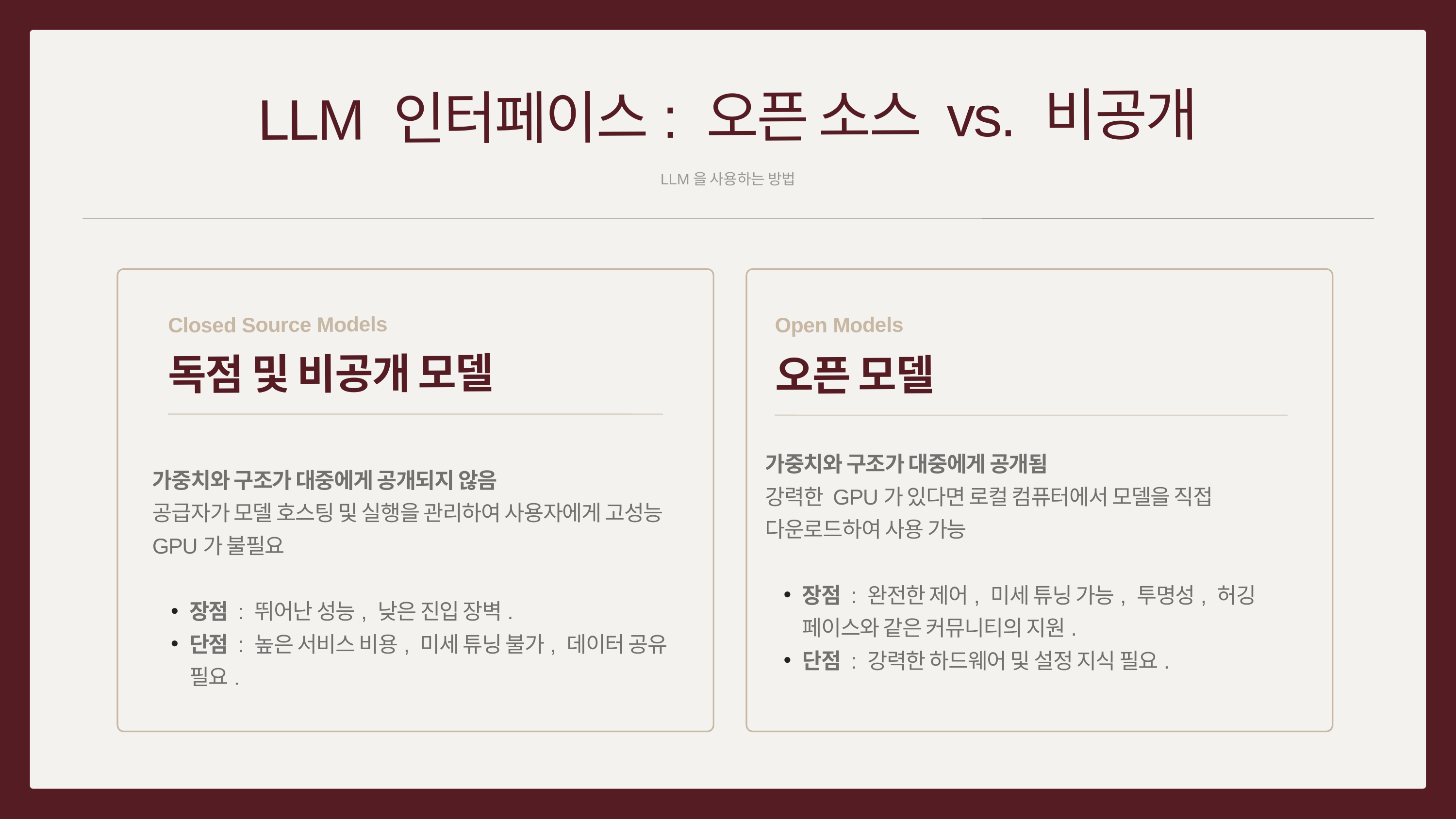

LLM 인터페이스: 오픈 소스 vs. 비공개
LLM을 사용하는 방법

Closed Source Models
Open Models
독점 및 비공개 모델
오픈 모델

가중치와 구조가 대중에게 공개됨
강력한 GPU가 있다면 로컬 컴퓨터에서 모델을 직접 다운로드하여 사용 가능

장점 : 완전한 제어, 미세 튜닝 가능, 투명성, 허깅 페이스와 같은 커뮤니티의 지원.
단점 : 강력한 하드웨어 및 설정 지식 필요.
가중치와 구조가 대중에게 공개되지 않음
공급자가 모델 호스팅 및 실행을 관리하여 사용자에게 고성능 GPU가 불필요

장점 : 뛰어난 성능, 낮은 진입 장벽.
단점 : 높은 서비스 비용, 미세 튜닝 불가, 데이터 공유 필요.